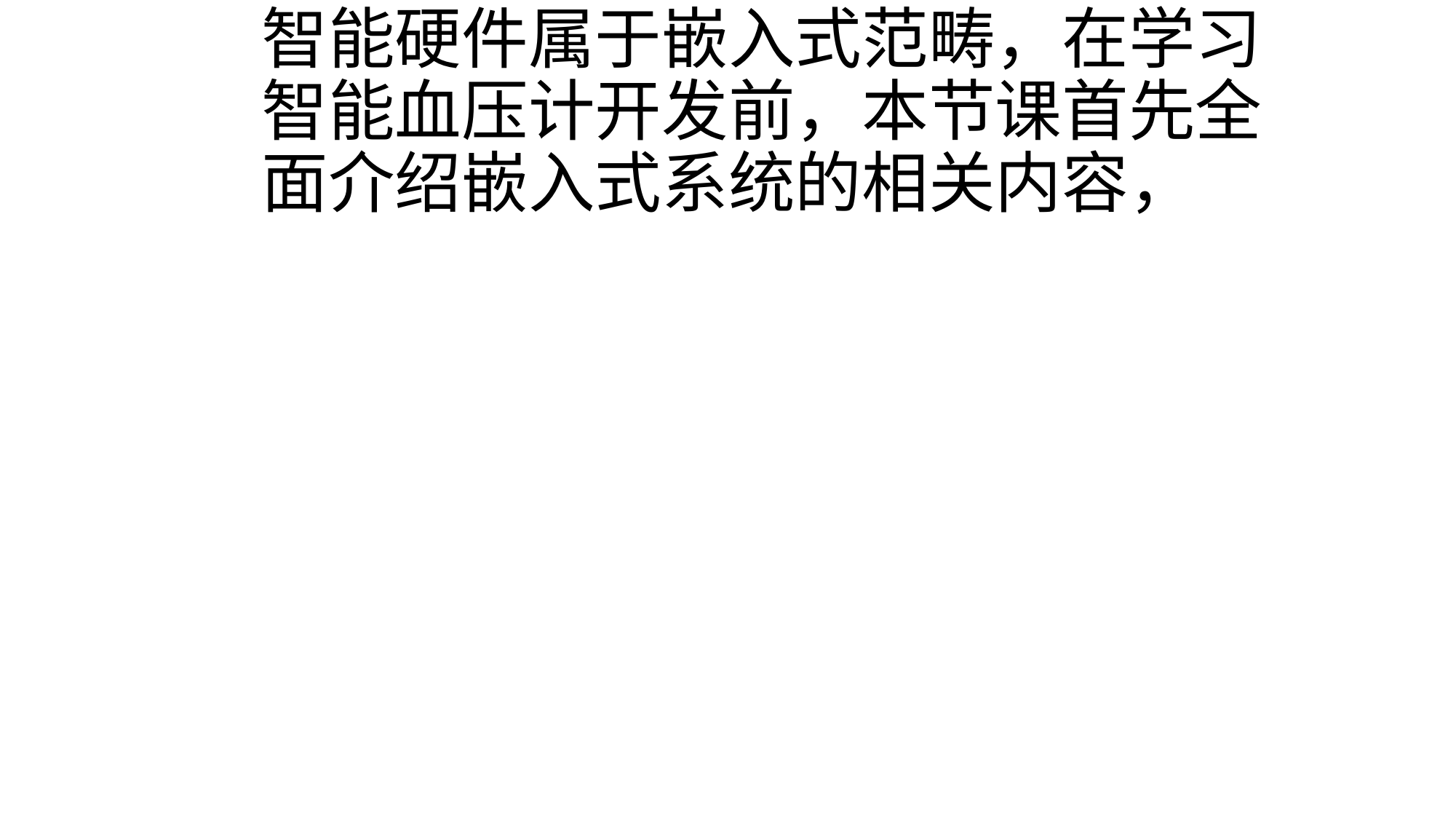

# 智能硬件属于嵌入式范畴，在学习智能血压计开发前，本节课首先全面介绍嵌入式系统的相关内容，